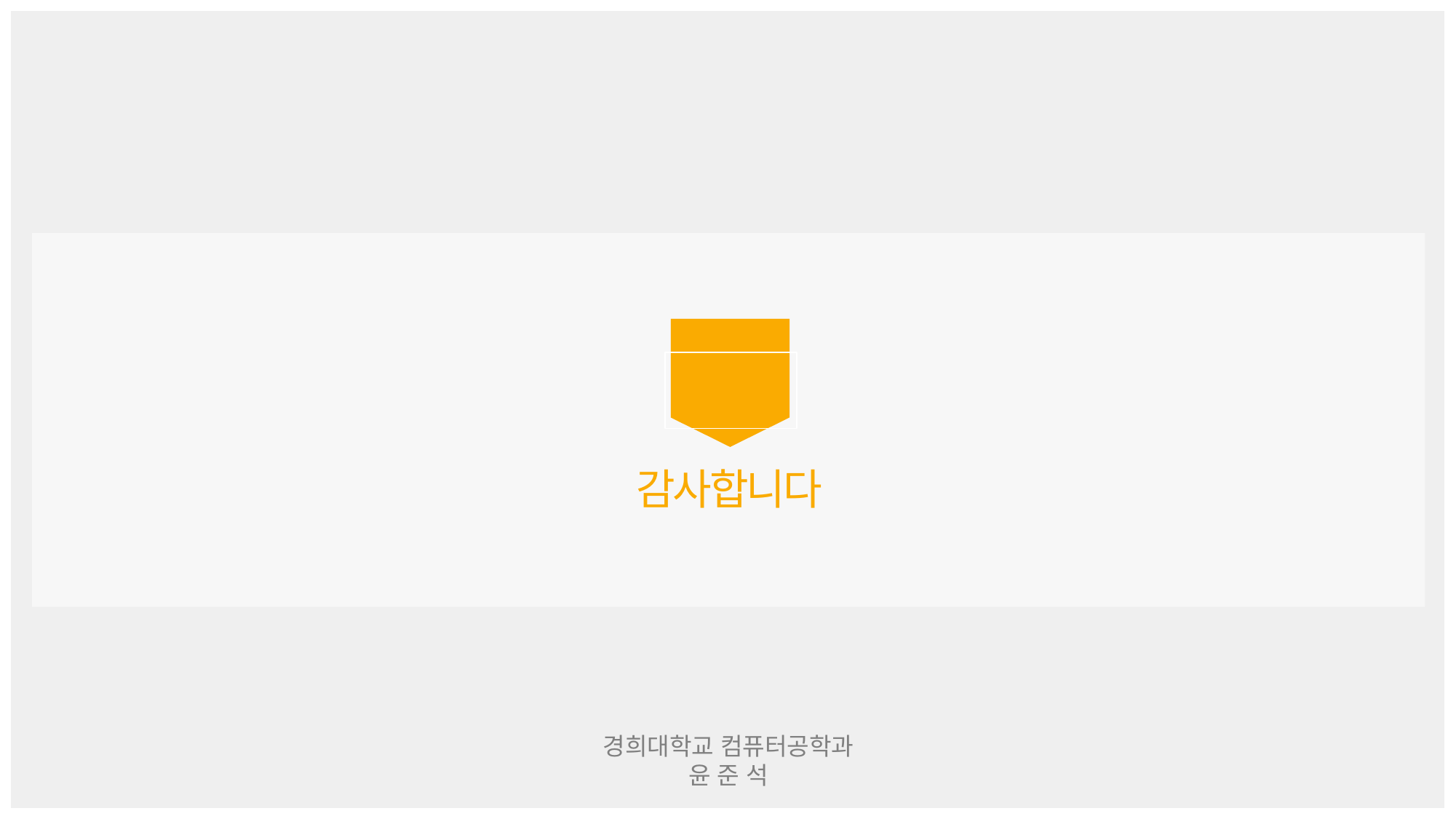

Junseok
감사합니다
경희대학교 컴퓨터공학과
윤 준 석